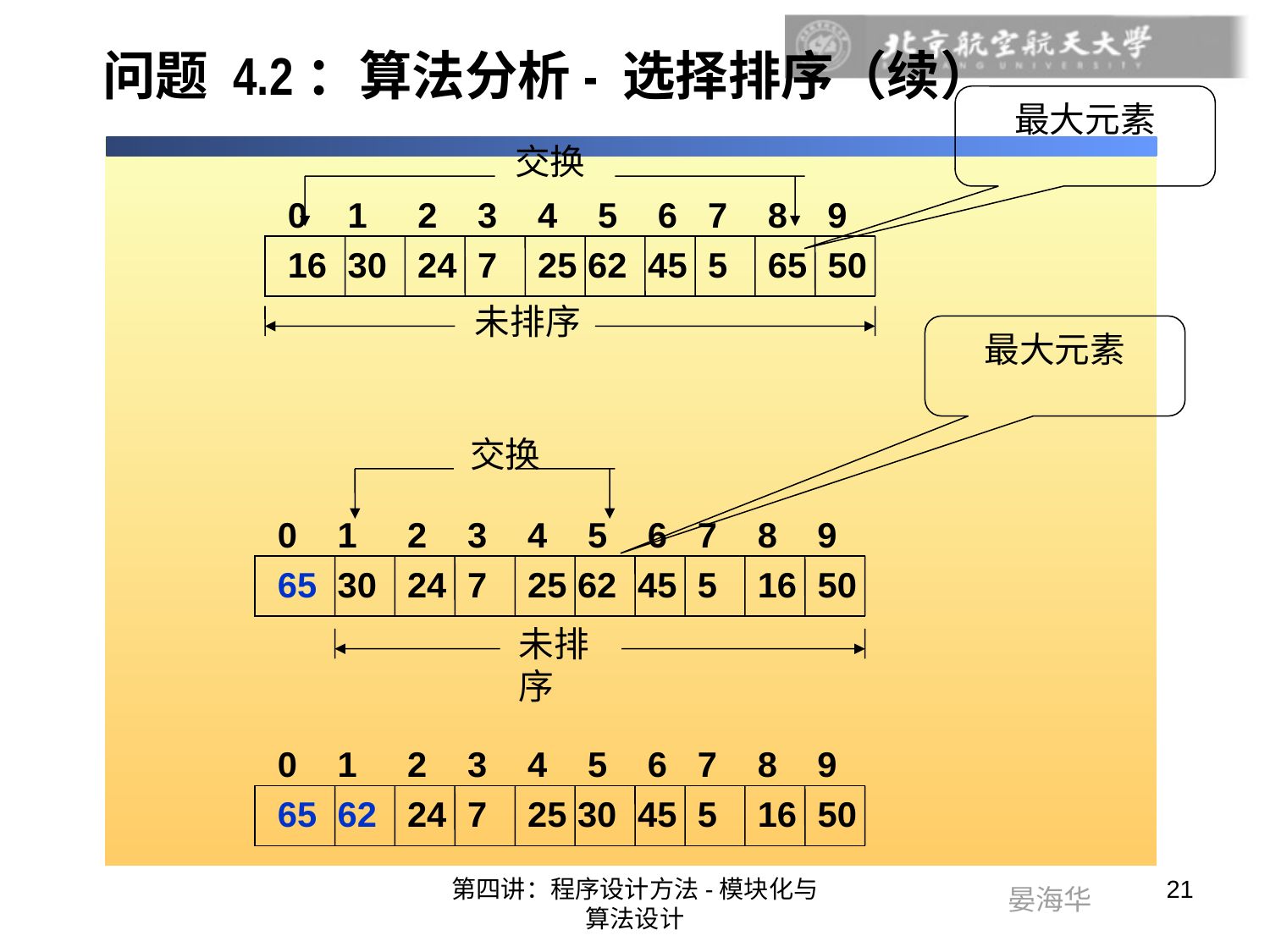

# 问题 4.2：算法分析- 选择排序（续）
最大元素
交换

0
1
2
3
4
5
6
7
8
9

16
30

24

7

25
62

45

5

65

50

未排序

最大元素
交换

0
1
2
3
4
5
6
7
8
9

65
30

24

7

25
62

45

5

16

50

未排序

0
1
2
3
4
5
6
7
8
9

65
62

24

7

25
30

45

5

16

50

第四讲：程序设计方法-模块化与算法设计
21